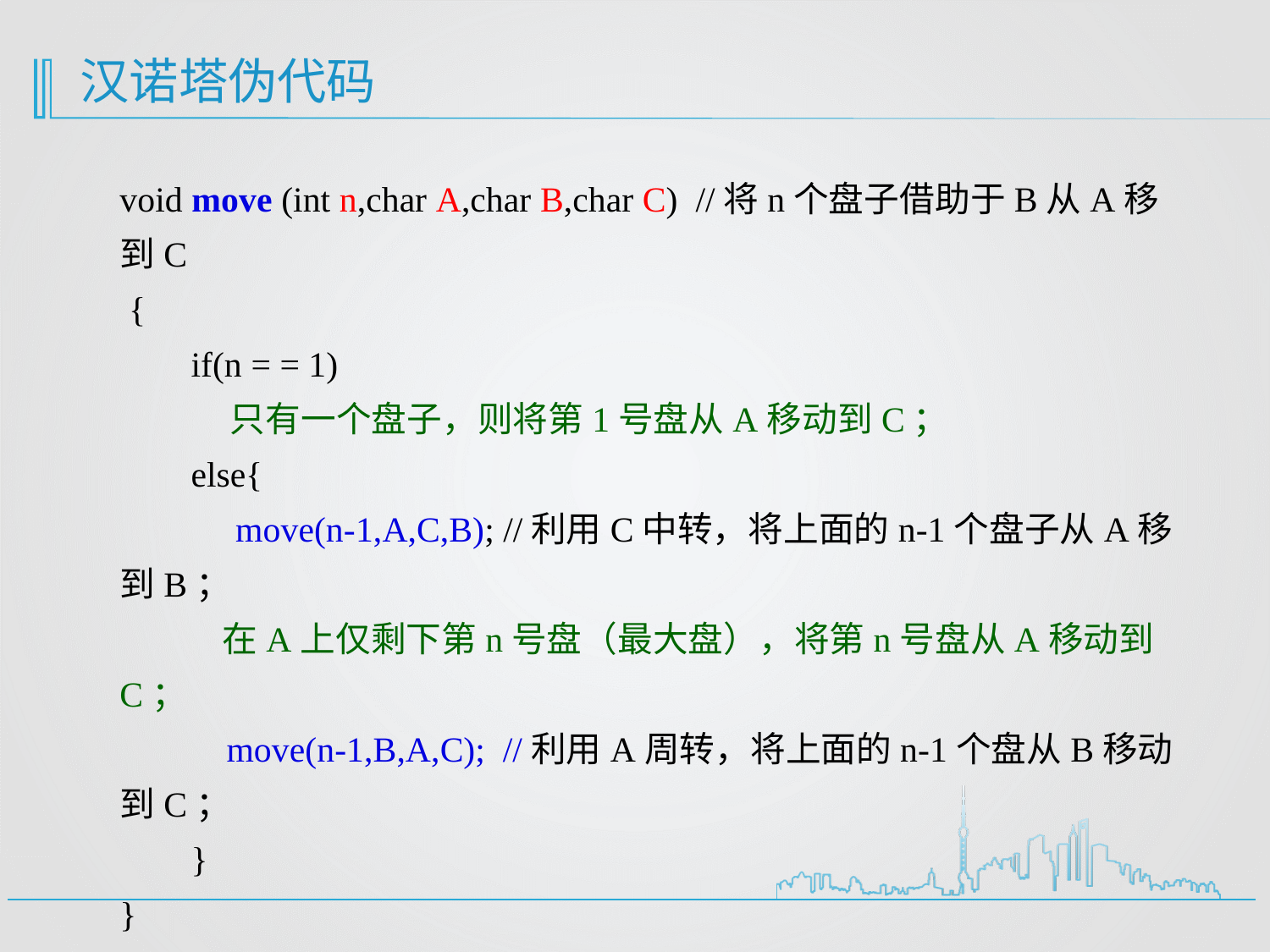

# 汉诺塔伪代码
void move (int n,char A,char B,char C)  //将n个盘子借助于B从A移到C
 {
        if(n = = 1)
             只有一个盘子，则将第1号盘从A移动到C；
        else{
             move(n-1,A,C,B); //利用C中转，将上面的n-1个盘子从A移到B；
            在A上仅剩下第n号盘（最大盘），将第n号盘从A移动到C；
            move(n-1,B,A,C);  //利用A周转，将上面的n-1个盘从B移动到C；
        }
}